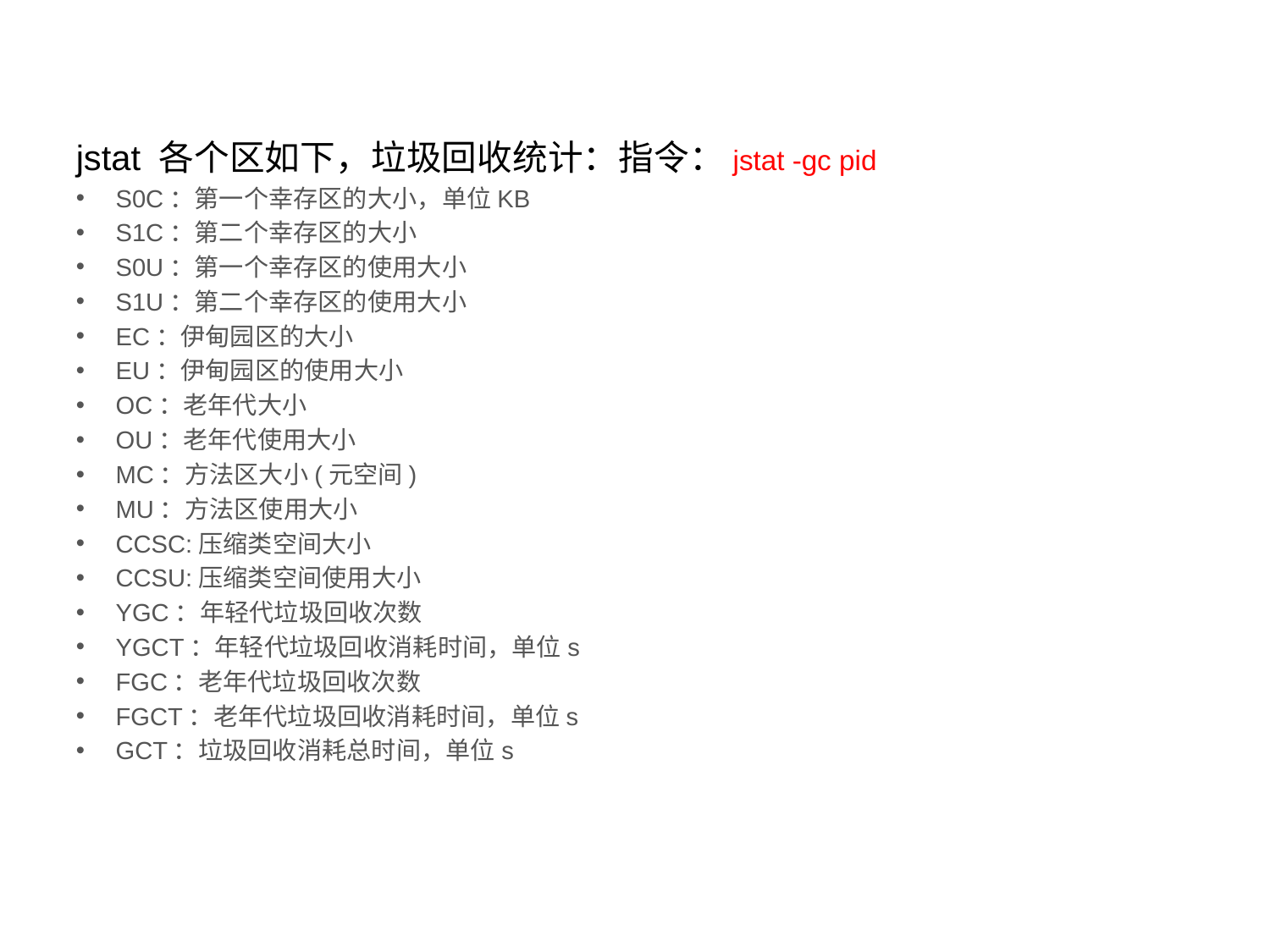

jstat 各个区如下，垃圾回收统计：指令：jstat -gc pid
S0C：第一个幸存区的大小，单位KB
S1C：第二个幸存区的大小
S0U：第一个幸存区的使用大小
S1U：第二个幸存区的使用大小
EC：伊甸园区的大小
EU：伊甸园区的使用大小
OC：老年代大小
OU：老年代使用大小
MC：方法区大小(元空间)
MU：方法区使用大小
CCSC:压缩类空间大小
CCSU:压缩类空间使用大小
YGC：年轻代垃圾回收次数
YGCT：年轻代垃圾回收消耗时间，单位s
FGC：老年代垃圾回收次数
FGCT：老年代垃圾回收消耗时间，单位s
GCT：垃圾回收消耗总时间，单位s